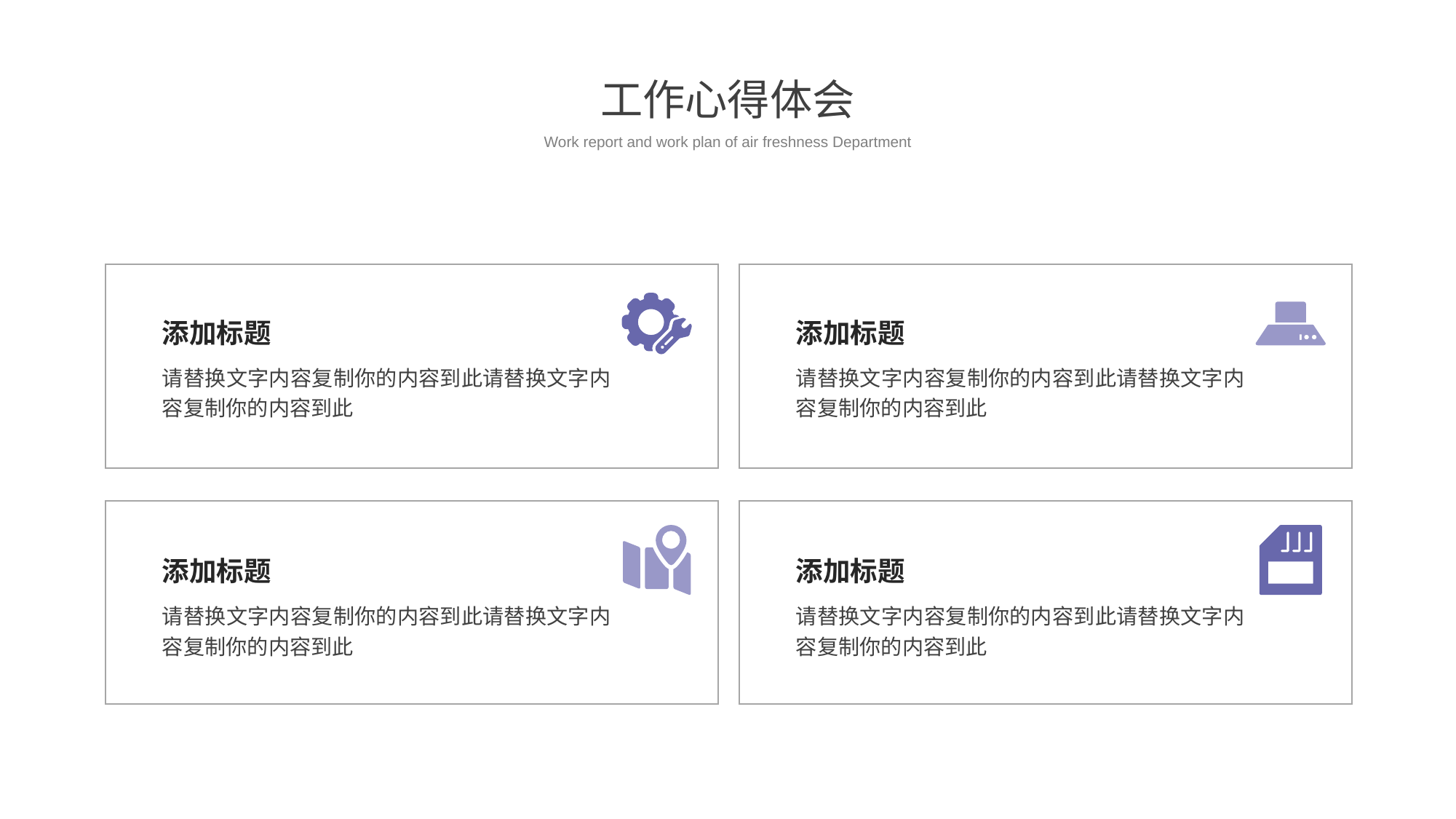

工作总结概述
工作心得体会
Work report and work plan of air freshness Department

添加标题
请替换文字内容复制你的内容到此请替换文字内容复制你的内容到此

添加标题
请替换文字内容复制你的内容到此请替换文字内容复制你的内容到此

添加标题
请替换文字内容复制你的内容到此请替换文字内容复制你的内容到此

添加标题
请替换文字内容复制你的内容到此请替换文字内容复制你的内容到此